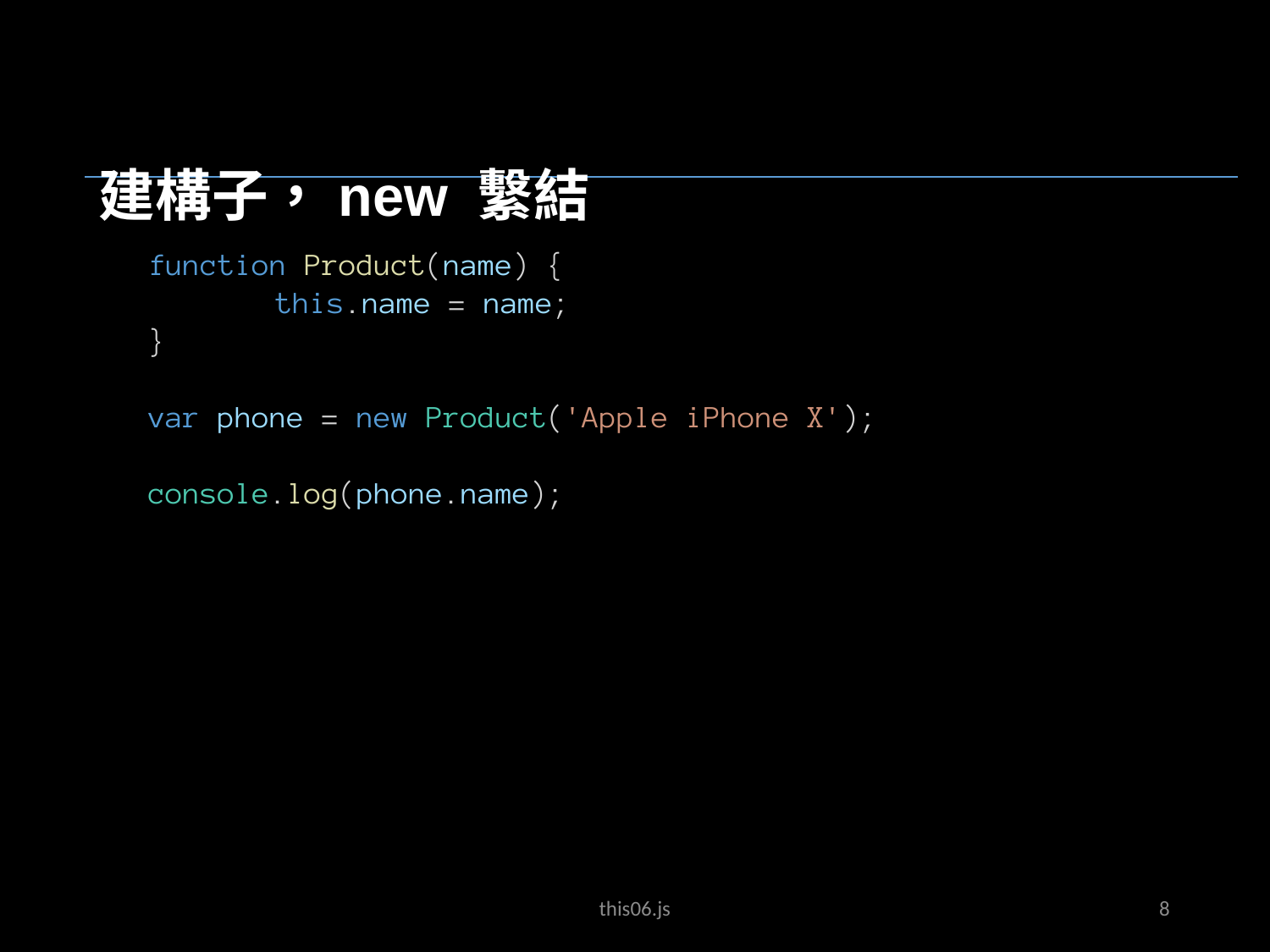

建構子，new 繫結
function Product(name) {
	this.name = name;
}
var phone = new Product('Apple iPhone X');
console.log(phone.name);
this06.js
8